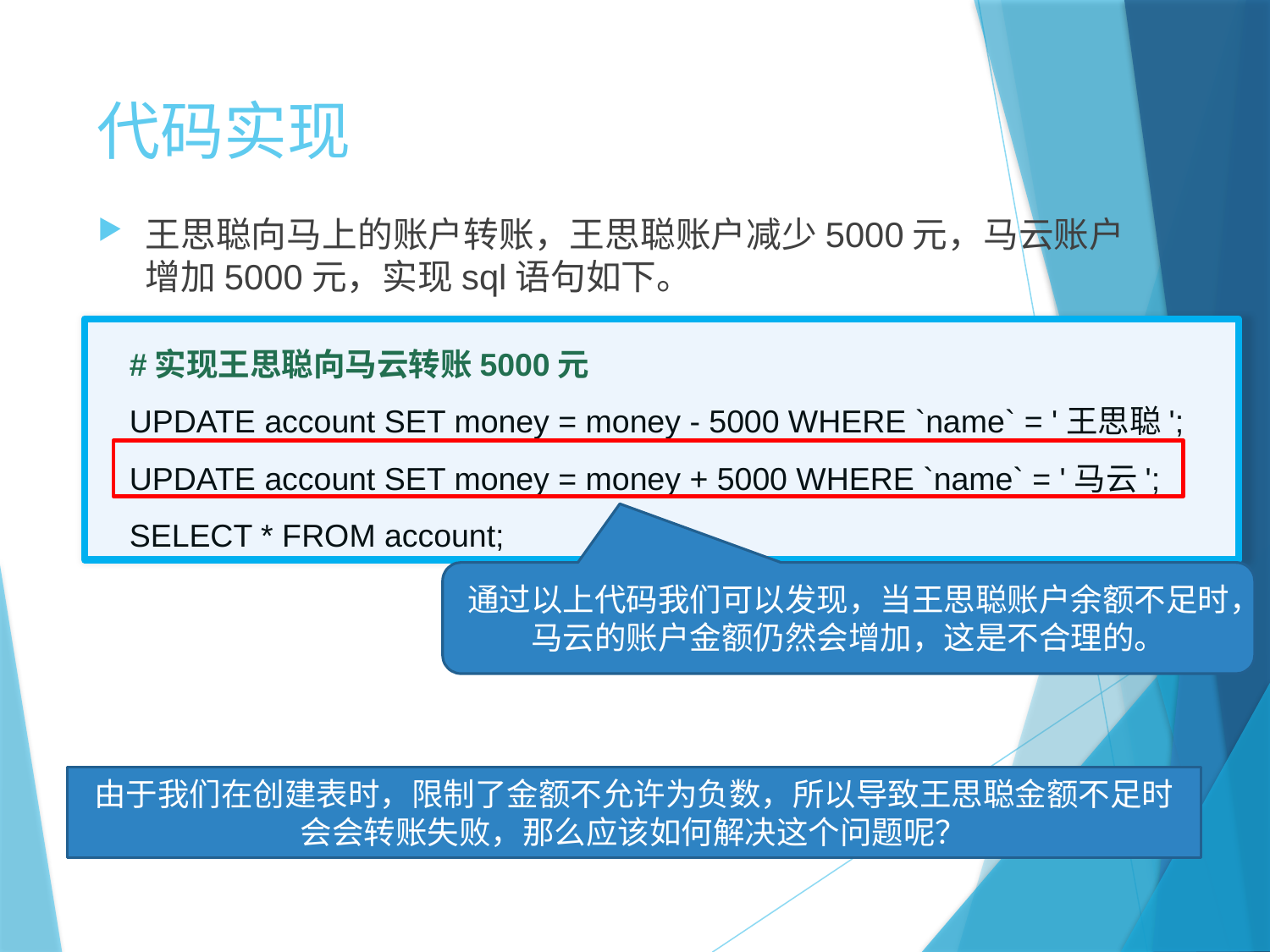

# 代码实现
王思聪向马上的账户转账，王思聪账户减少5000元，马云账户增加5000元，实现sql语句如下。
#实现王思聪向马云转账5000元
UPDATE account SET money = money - 5000 WHERE `name` = '王思聪';
UPDATE account SET money = money + 5000 WHERE `name` = '马云';
SELECT * FROM account;

通过以上代码我们可以发现，当王思聪账户余额不足时，马云的账户金额仍然会增加，这是不合理的。
由于我们在创建表时，限制了金额不允许为负数，所以导致王思聪金额不足时会会转账失败，那么应该如何解决这个问题呢？